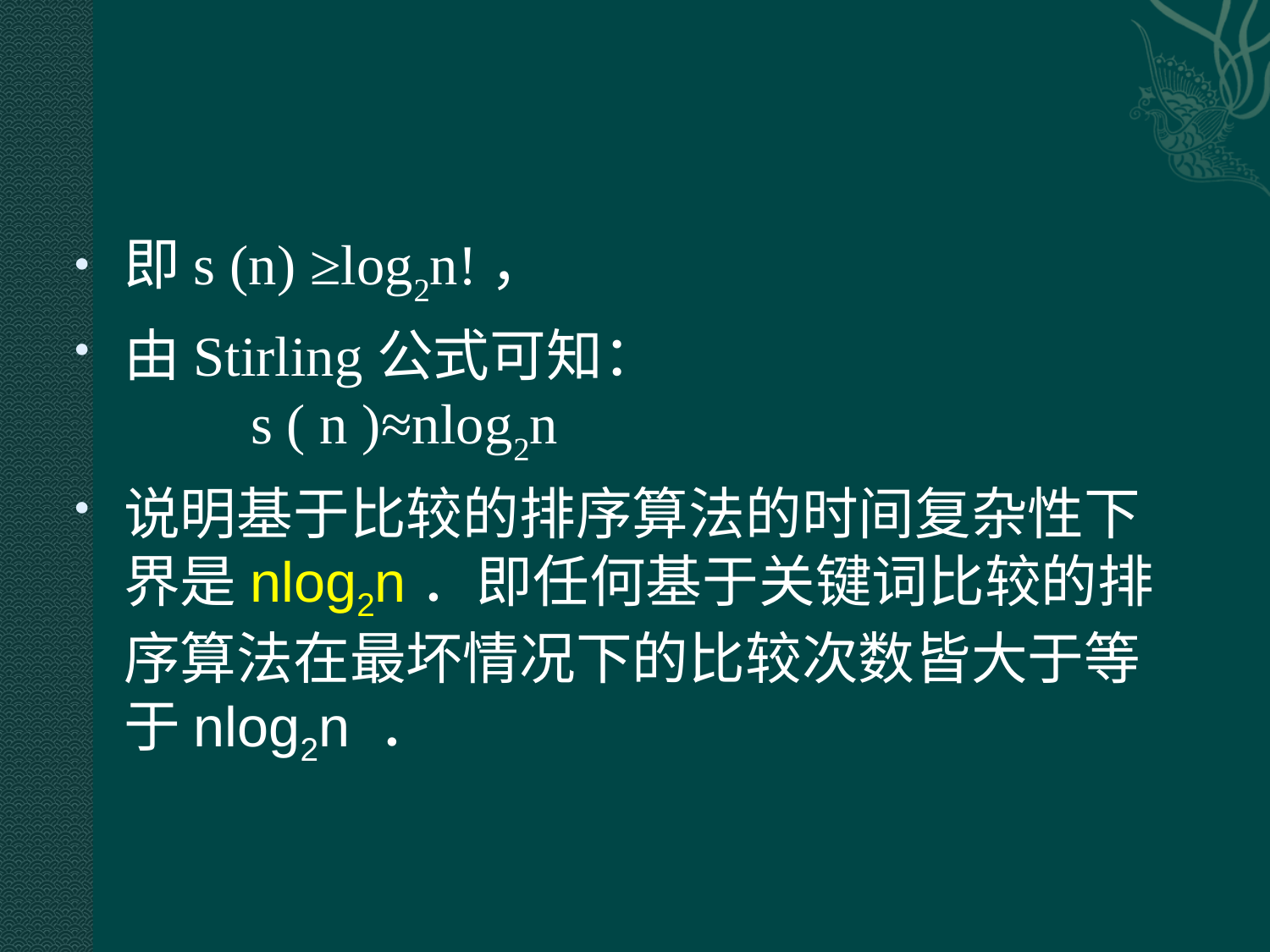

即s (n) ≥log2n!，
由Stirling公式可知：
	s ( n )≈nlog2n
说明基于比较的排序算法的时间复杂性下界是nlog2n．即任何基于关键词比较的排序算法在最坏情况下的比较次数皆大于等于nlog2n ．